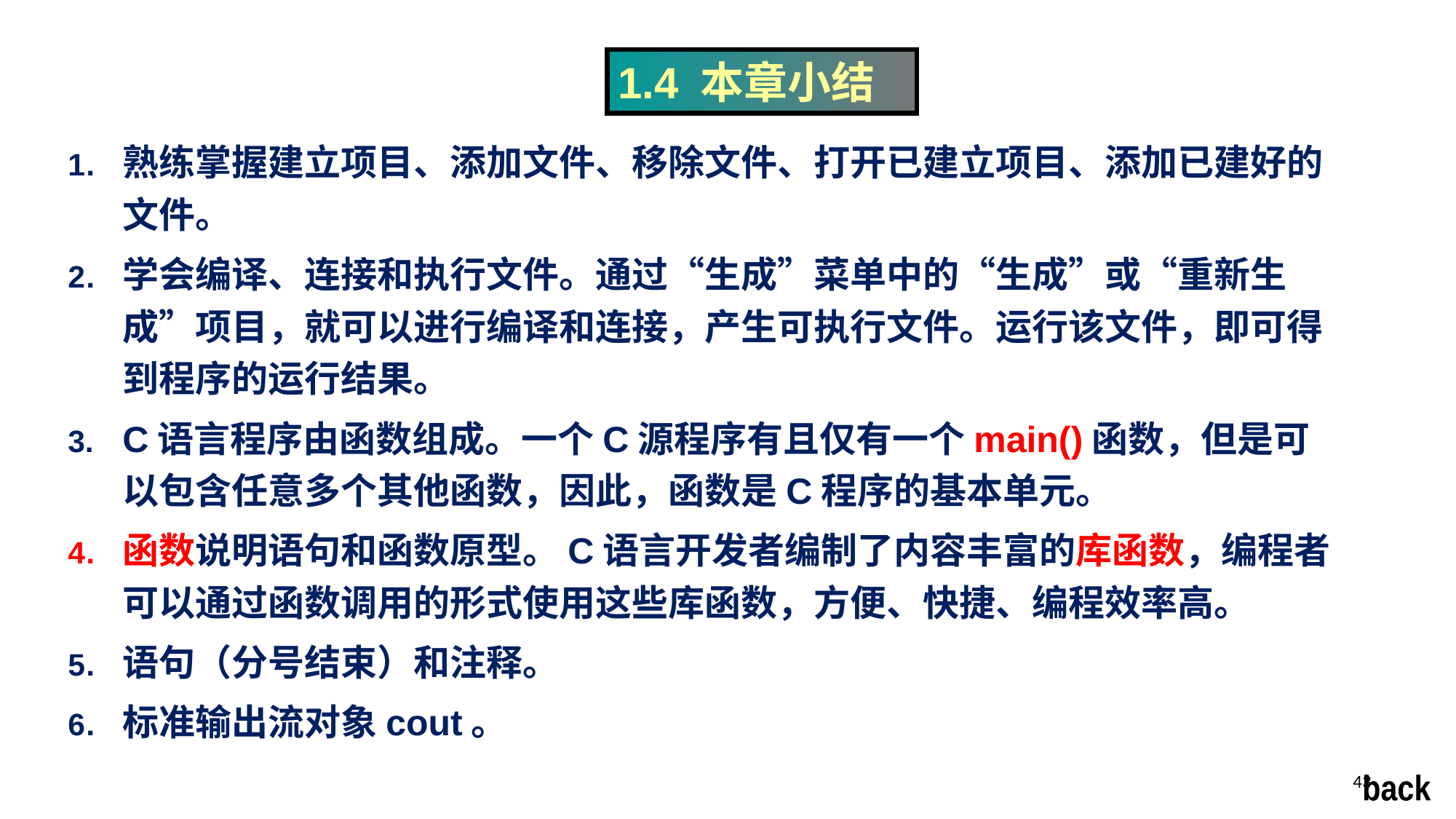

1.4 本章小结
熟练掌握建立项目、添加文件、移除文件、打开已建立项目、添加已建好的文件。
学会编译、连接和执行文件。通过“生成”菜单中的“生成”或“重新生成”项目，就可以进行编译和连接，产生可执行文件。运行该文件，即可得到程序的运行结果。
C语言程序由函数组成。一个C源程序有且仅有一个main()函数，但是可以包含任意多个其他函数，因此，函数是C程序的基本单元。
函数说明语句和函数原型。C语言开发者编制了内容丰富的库函数，编程者可以通过函数调用的形式使用这些库函数，方便、快捷、编程效率高。
语句（分号结束）和注释。
标准输出流对象cout。
43